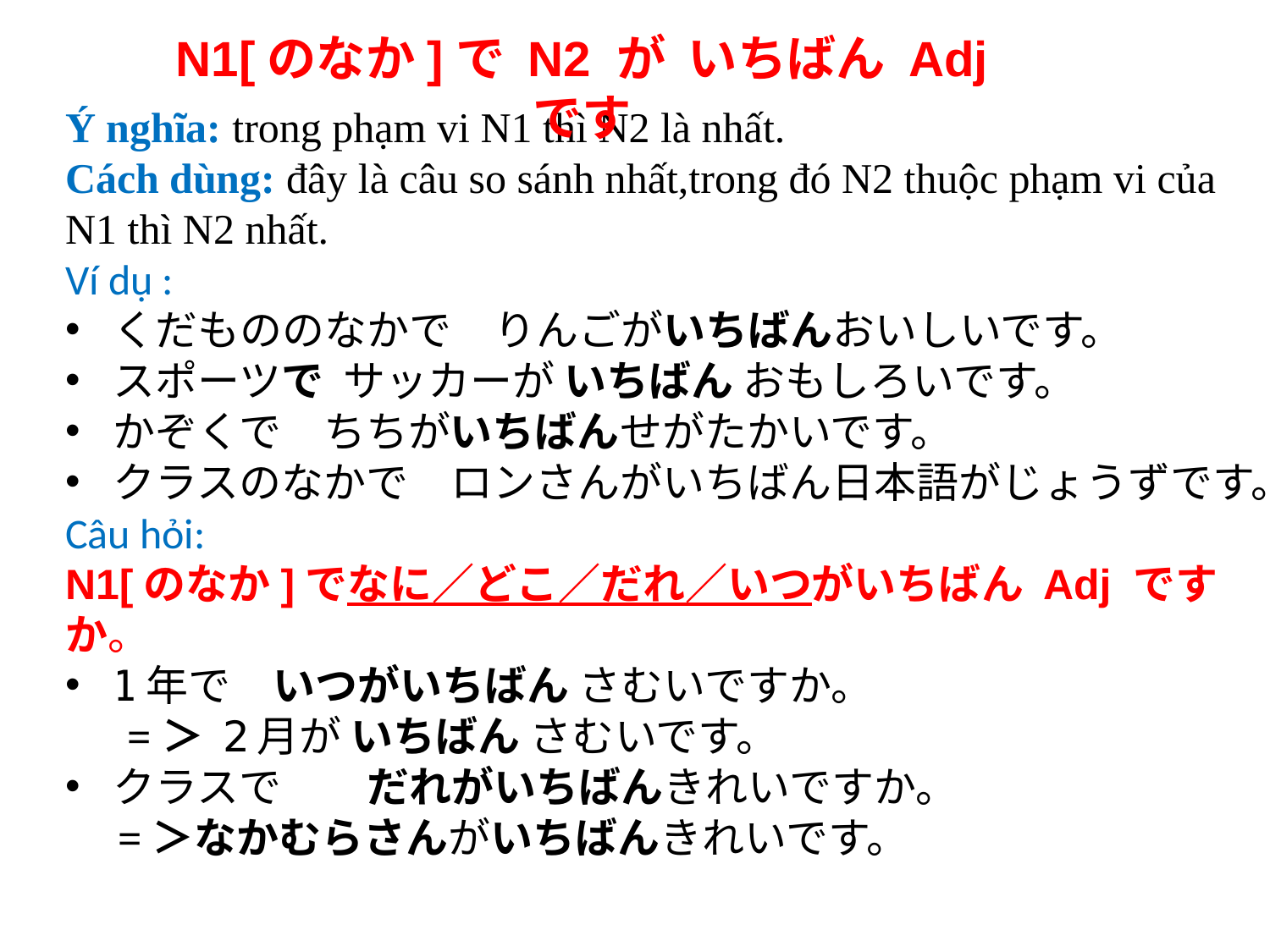

N1[のなか]で N2 が  いちばん Adj です
Ý nghĩa: trong phạm vi N1 thì N2 là nhất.
Cách dùng: đây là câu so sánh nhất,trong đó N2 thuộc phạm vi của N1 thì N2 nhất.
Ví dụ :
くだもののなかで　りんごがいちばんおいしいです。
スポーツで  サッカーが いちばん おもしろいです。
かぞくで　ちちがいちばんせがたかいです。
クラスのなかで　ロンさんがいちばん日本語がじょうずです。
Câu hỏi:
N1[のなか]でなに／どこ／だれ／いつがいちばん Adj ですか。
1年で　いつがいちばん さむいですか。
　 =＞ 2月が いちばん さむいです。
クラスで	だれがいちばんきれいですか。
　=＞なかむらさんがいちばんきれいです。